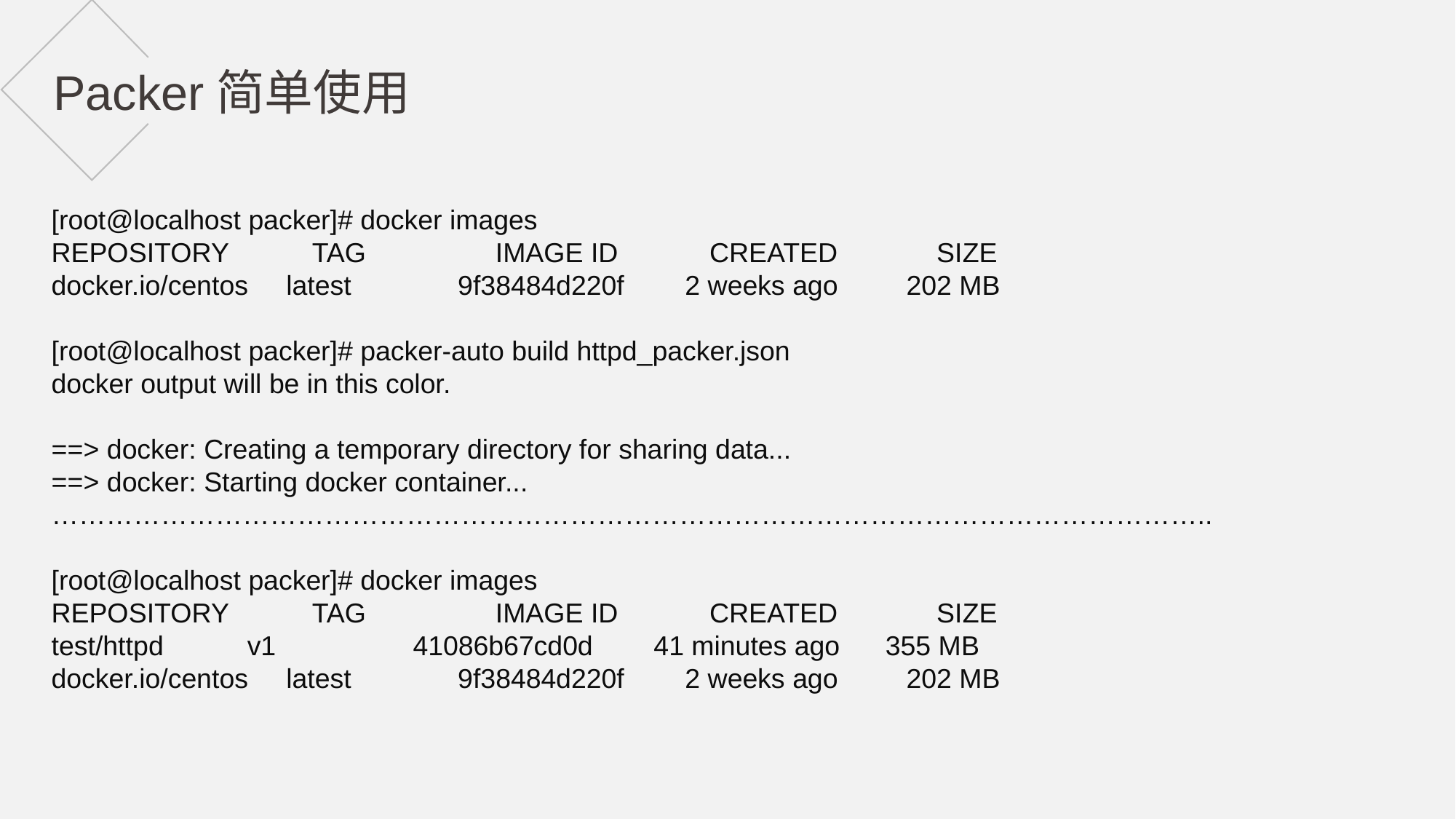

Packer简单使用
[root@localhost packer]# docker images
REPOSITORY           TAG                 IMAGE ID            CREATED             SIZE
docker.io/centos     latest              9f38484d220f        2 weeks ago         202 MB
[root@localhost packer]# packer-auto build httpd_packer.json
docker output will be in this color.

==> docker: Creating a temporary directory for sharing data...
==> docker: Starting docker container...
………………………………………………………………………………………………………………..
[root@localhost packer]# docker images
REPOSITORY           TAG                 IMAGE ID            CREATED             SIZE
test/httpd           v1                  41086b67cd0d        41 minutes ago      355 MB
docker.io/centos     latest              9f38484d220f        2 weeks ago         202 MB